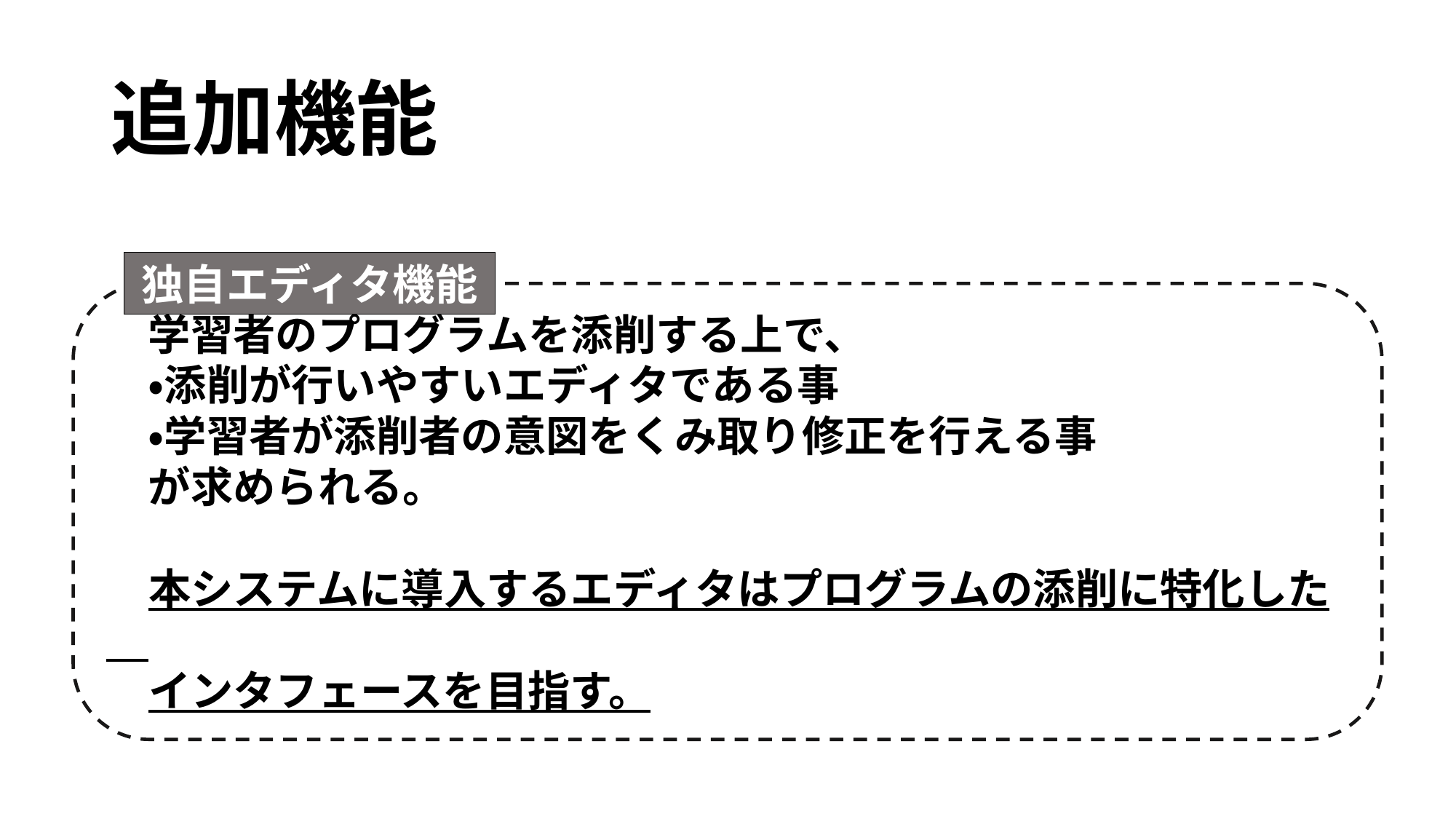

# 追加機能
独自エディタ機能
　学習者のプログラムを添削する上で、
　・添削が行いやすいエディタである事
　・学習者が添削者の意図をくみ取り修正を行える事
　が求められる。

　本システムに導入するエディタはプログラムの添削に特化した
　インタフェースを目指す。